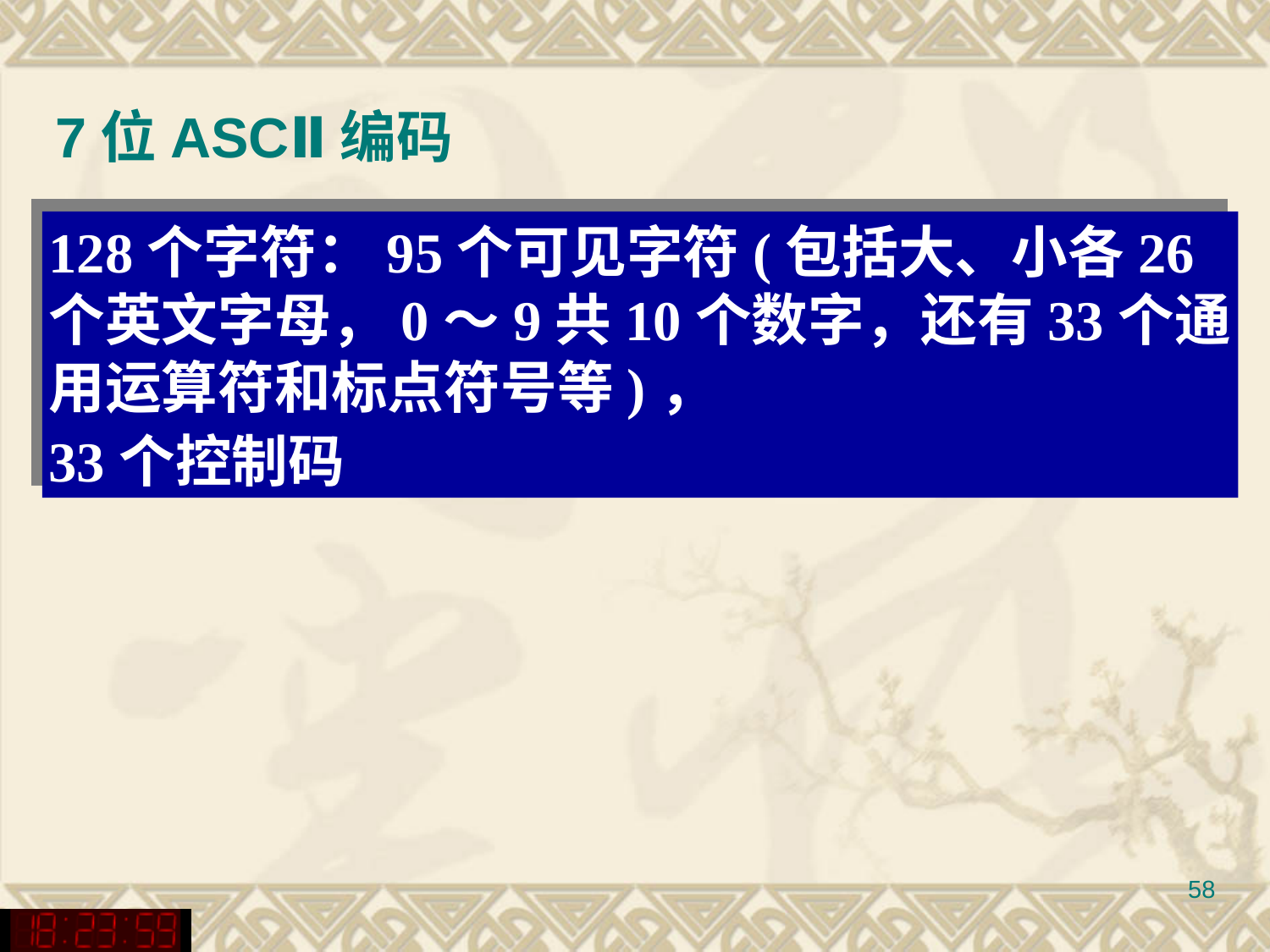

7位ASCⅡ编码

128个字符：95个可见字符(包括大、小各26个英文字母，0～9共10个数字，还有33个通用运算符和标点符号等)，
33个控制码

58